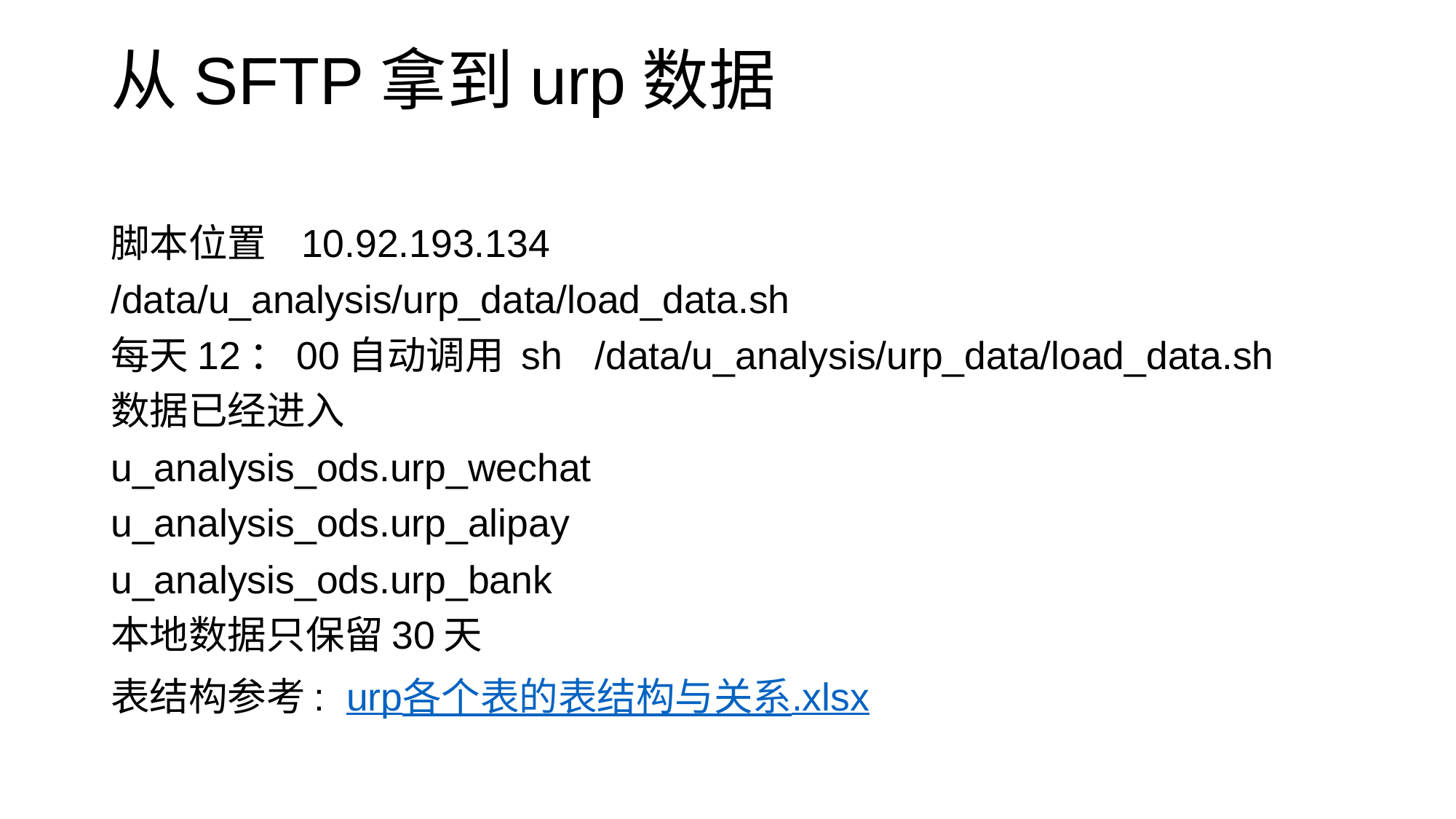

# 从SFTP拿到urp数据
脚本位置   10.92.193.134
/data/u_analysis/urp_data/load_data.sh
每天12：00自动调用 sh   /data/u_analysis/urp_data/load_data.sh
数据已经进入
u_analysis_ods.urp_wechat
u_analysis_ods.urp_alipay
u_analysis_ods.urp_bank
本地数据只保留30天
表结构参考:  urp各个表的表结构与关系.xlsx